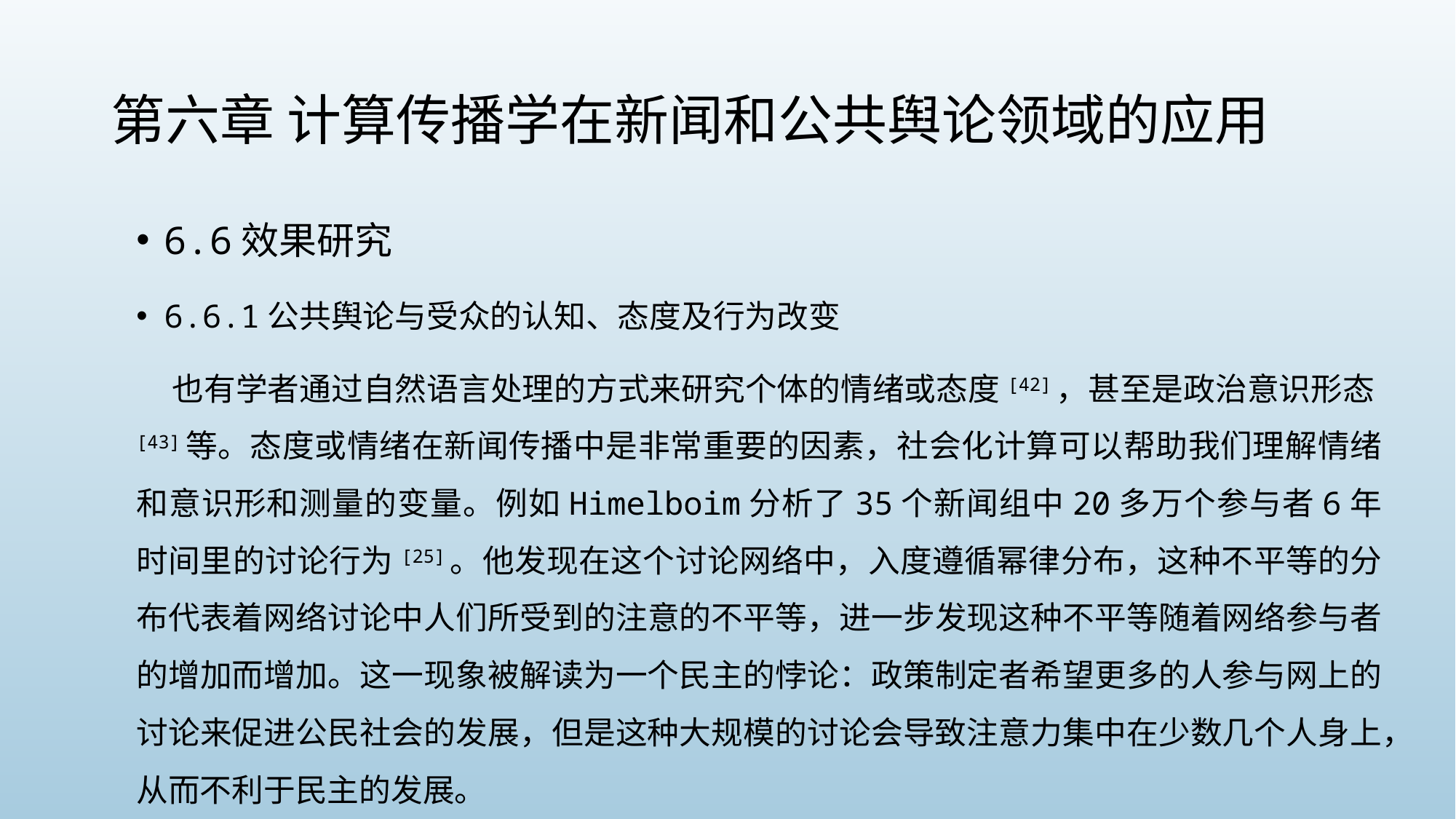

# 第六章 计算传播学在新闻和公共舆论领域的应用
6.6效果研究
6.6.1公共舆论与受众的认知、态度及行为改变
    也有学者通过自然语言处理的方式来研究个体的情绪或态度[42]，甚至是政治意识形态[43]等。态度或情绪在新闻传播中是非常重要的因素，社会化计算可以帮助我们理解情绪和意识形和测量的变量。例如Himelboim分析了35个新闻组中20多万个参与者6年时间里的讨论行为[25]。他发现在这个讨论网络中，入度遵循幂律分布，这种不平等的分布代表着网络讨论中人们所受到的注意的不平等，进一步发现这种不平等随着网络参与者的增加而增加。这一现象被解读为一个民主的悖论：政策制定者希望更多的人参与网上的讨论来促进公民社会的发展，但是这种大规模的讨论会导致注意力集中在少数几个人身上，从而不利于民主的发展。